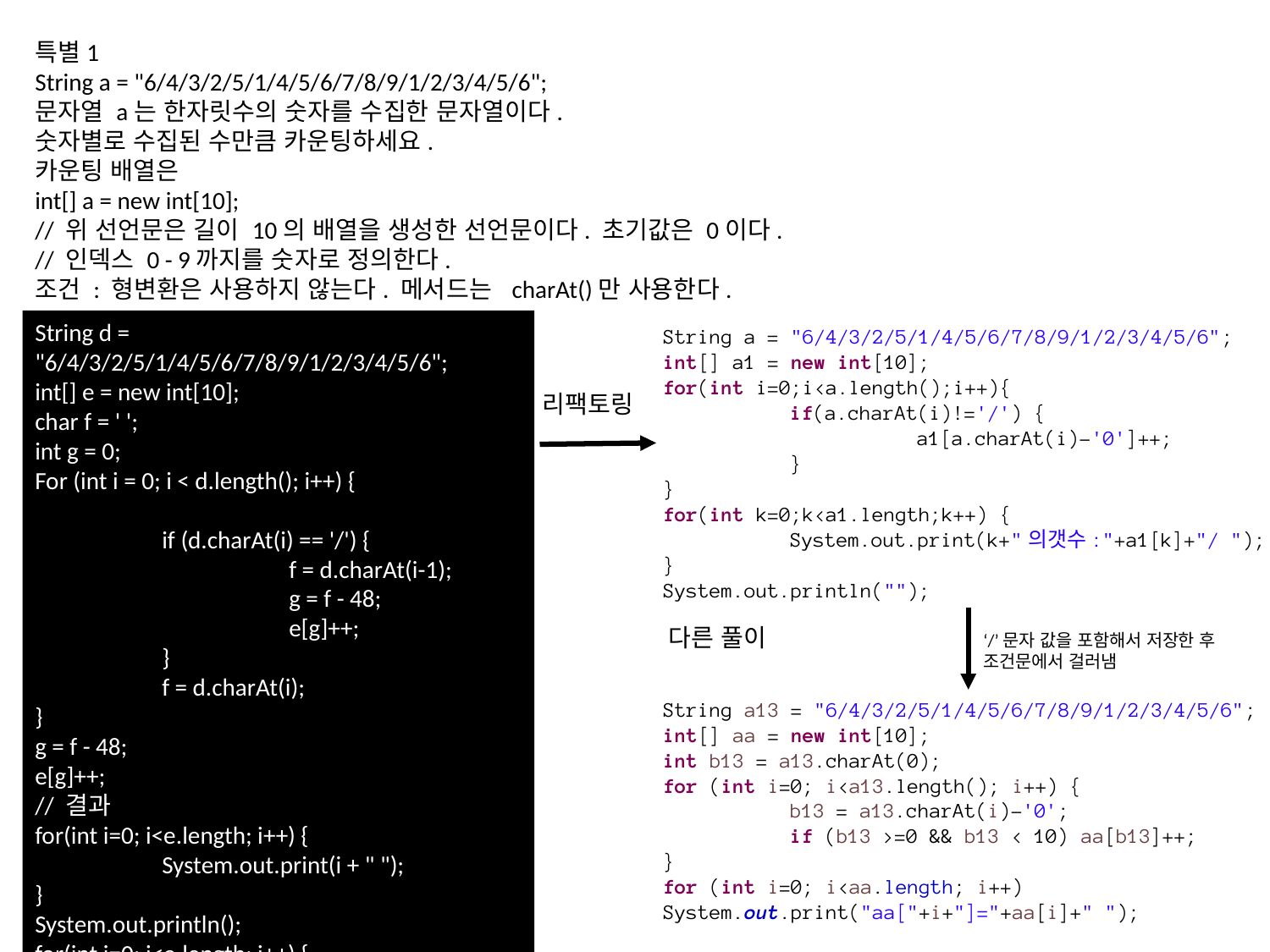

특별1
String a = "6/4/3/2/5/1/4/5/6/7/8/9/1/2/3/4/5/6";
문자열 a는 한자릿수의 숫자를 수집한 문자열이다.
숫자별로 수집된 수만큼 카운팅하세요.
카운팅 배열은
int[] a = new int[10];
// 위 선언문은 길이 10의 배열을 생성한 선언문이다. 초기값은 0이다.
// 인덱스 0 - 9까지를 숫자로 정의한다.
조건 : 형변환은 사용하지 않는다. 메서드는  charAt()만 사용한다.
String d = "6/4/3/2/5/1/4/5/6/7/8/9/1/2/3/4/5/6";
int[] e = new int[10];
char f = ' ';
int g = 0;
For (int i = 0; i < d.length(); i++) {
	if (d.charAt(i) == '/') {
		f = d.charAt(i-1);
		g = f - 48;
		e[g]++;
	}
	f = d.charAt(i);
}
g = f - 48;
e[g]++;
// 결과
for(int i=0; i<e.length; i++) {
	System.out.print(i + " ");
}
System.out.println();
for(int i=0; i<e.length; i++) {
	System.out.print(e[i] + " ");
}
String a = "6/4/3/2/5/1/4/5/6/7/8/9/1/2/3/4/5/6";
int[] a1 = new int[10];
for(int i=0;i<a.length();i++){
	if(a.charAt(i)!='/') {
		a1[a.charAt(i)-'0']++;
	}
}
for(int k=0;k<a1.length;k++) {
	System.out.print(k+"의갯수:"+a1[k]+"/ ");
}
System.out.println("");
리팩토링
다른 풀이
‘/’문자 값을 포함해서 저장한 후 조건문에서 걸러냄
String a13 = "6/4/3/2/5/1/4/5/6/7/8/9/1/2/3/4/5/6";
int[] aa = new int[10];
int b13 = a13.charAt(0);
for (int i=0; i<a13.length(); i++) {
	b13 = a13.charAt(i)-'0';
	if (b13 >=0 && b13 < 10) aa[b13]++;
}
for (int i=0; i<aa.length; i++) System.out.print("aa["+i+"]="+aa[i]+" ");